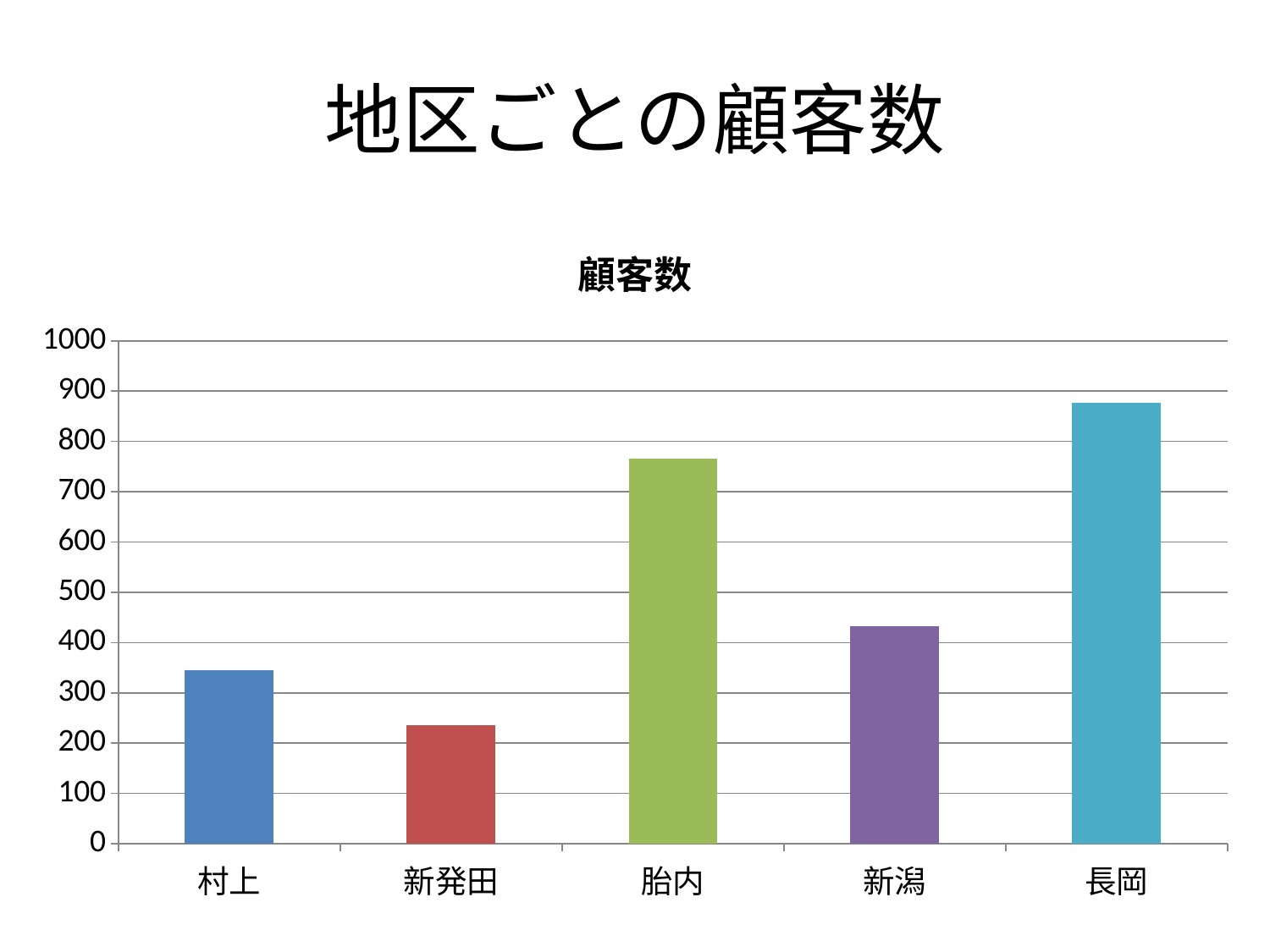

# 地区ごとの顧客数

### Chart:

| Category | 顧客数 |
|---|---|
| 村上 | 345.0 |
| 新発田 | 236.0 |
| 胎内 | 765.0 |
| 新潟 | 432.0 |
| 長岡 | 876.0 |